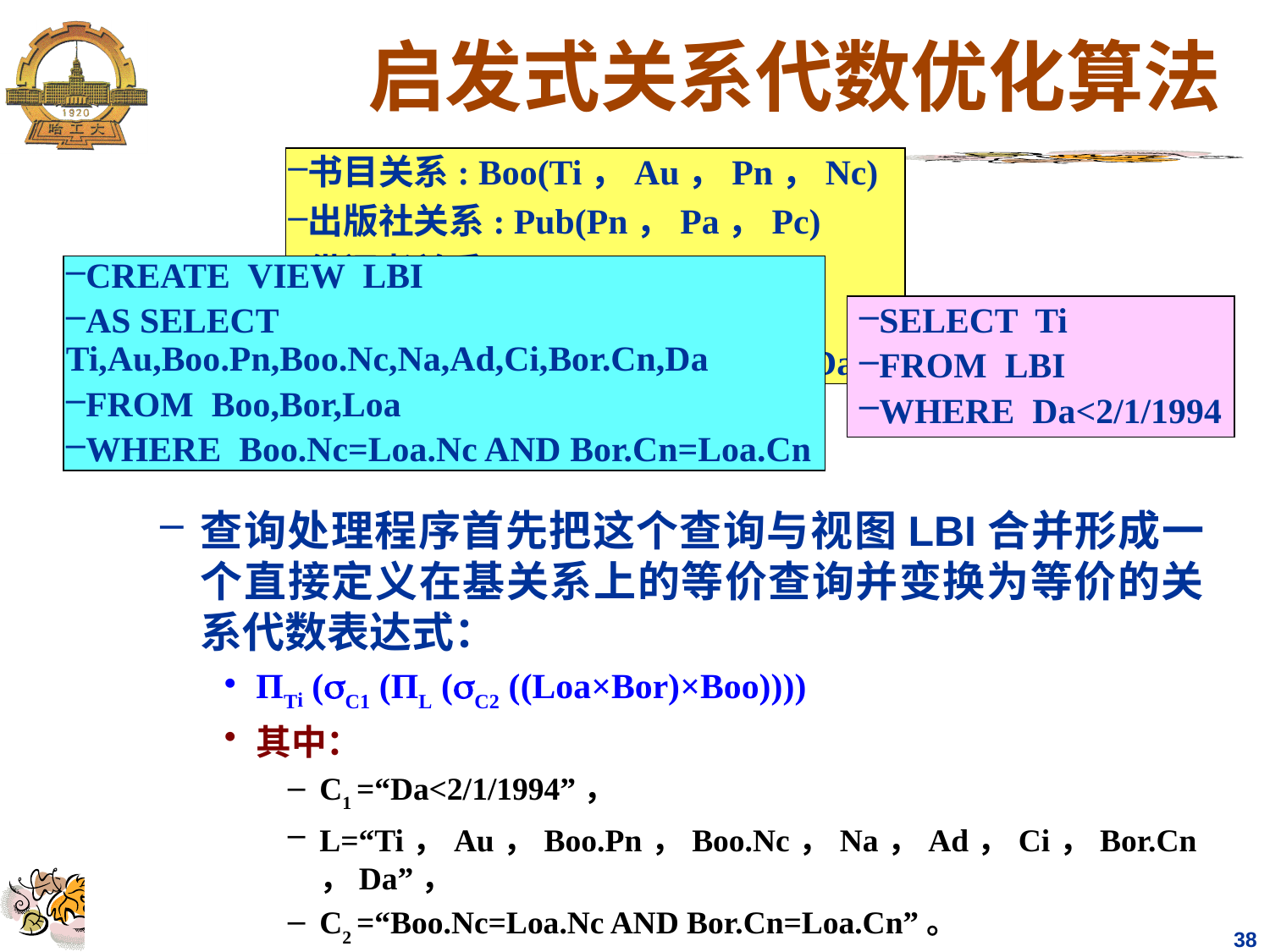

# 启发式关系代数优化算法
书目关系: Boo(Ti，Au，Pn，Nc)
出版社关系: Pub(Pn，Pa，Pc)
借阅者关系: Bor(Na，Ad，Ci，Cn)
借阅登记关系: Loa(Cn，Nc，Da)
CREATE  VIEW  LBI
AS SELECT Ti,Au,Boo.Pn,Boo.Nc,Na,Ad,Ci,Bor.Cn,Da
FROM  Boo,Bor,Loa
WHERE  Boo.Nc=Loa.Nc AND Bor.Cn=Loa.Cn
SELECT  Ti
FROM  LBI
WHERE  Da<2/1/1994
查询处理程序首先把这个查询与视图LBI合并形成一个直接定义在基关系上的等价查询并变换为等价的关系代数表达式：
ΠTi (σC1 (ΠL (σC2 ((Loa×Bor)×Boo))))
其中：
C1 =“Da<2/1/1994”，
L=“Ti，Au，Boo.Pn，Boo.Nc，Na，Ad，Ci，Bor.Cn，Da”，
C2 =“Boo.Nc=Loa.Nc AND Bor.Cn=Loa.Cn”。
2023/12/6
HIT-DBLAB
38